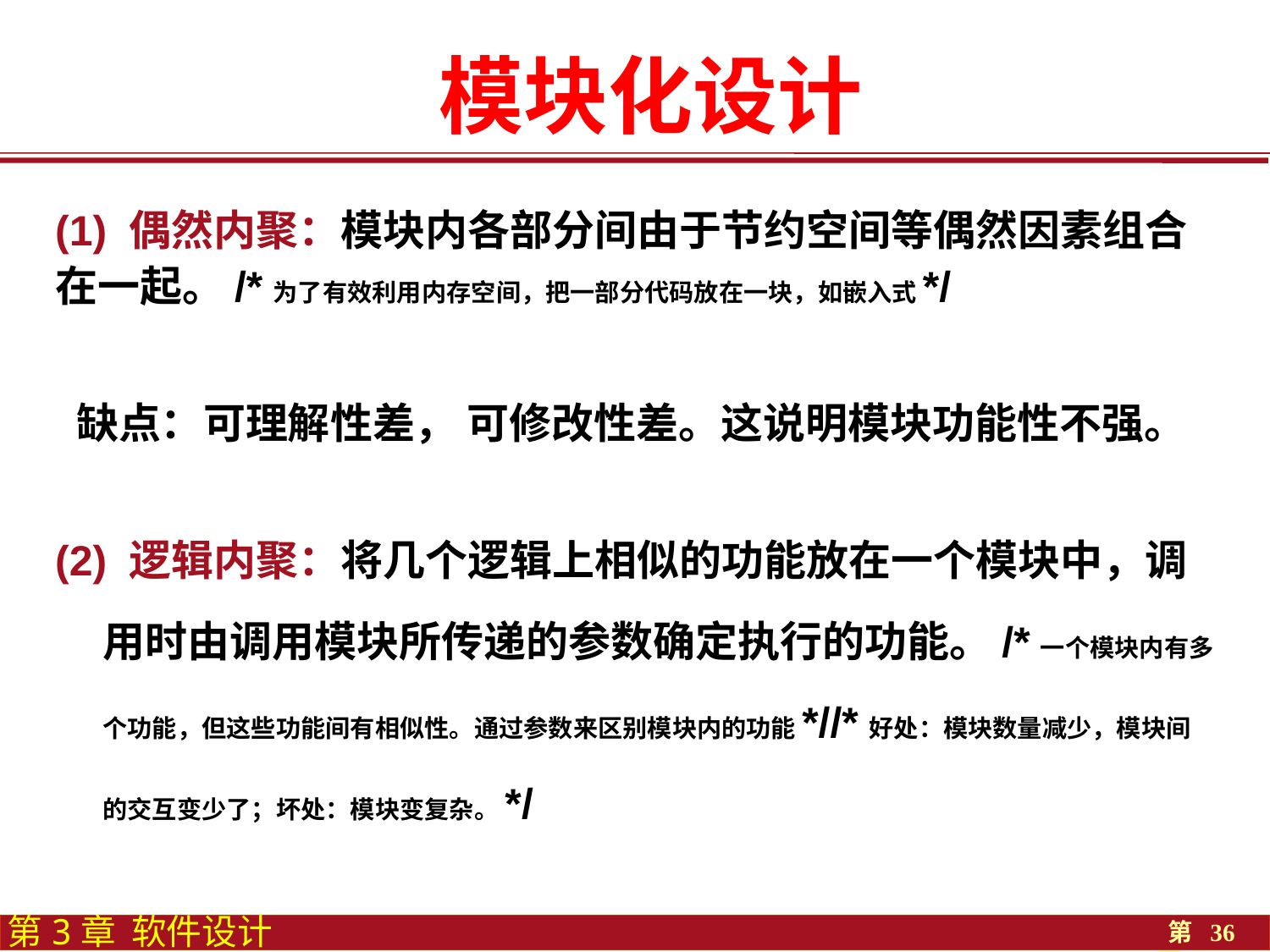

模块化设计
(1) 偶然内聚：模块内各部分间由于节约空间等偶然因素组合在一起。/*为了有效利用内存空间，把一部分代码放在一块，如嵌入式*/
缺点：可理解性差， 可修改性差。这说明模块功能性不强。
(2) 逻辑内聚：将几个逻辑上相似的功能放在一个模块中，调用时由调用模块所传递的参数确定执行的功能。/*一个模块内有多个功能，但这些功能间有相似性。通过参数来区别模块内的功能*//*好处：模块数量减少，模块间的交互变少了；坏处：模块变复杂。*/